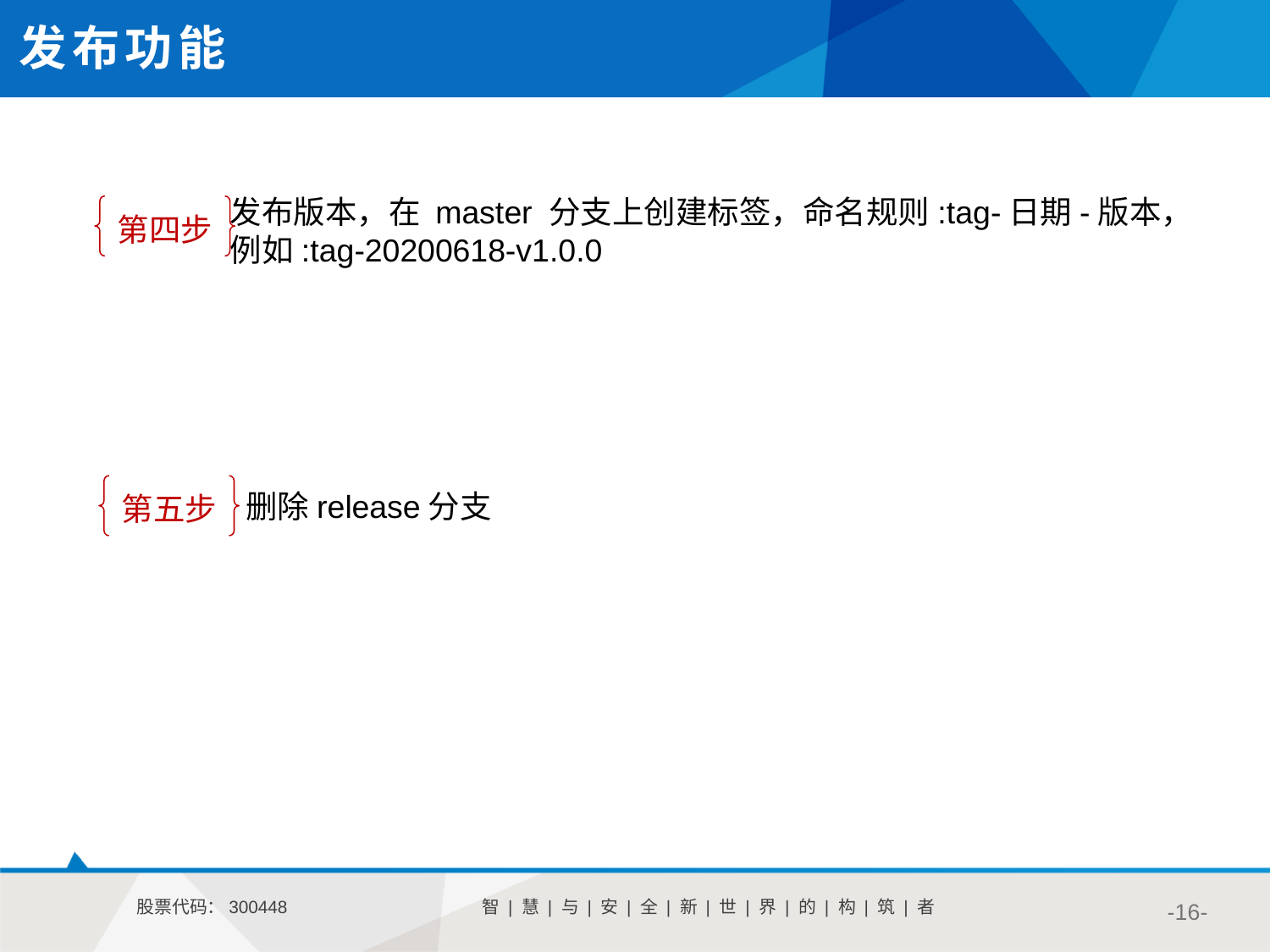

发布功能
发布版本，在 master 分支上创建标签，命名规则:tag-日期-版本，
例如:tag-20200618-v1.0.0
第四步
第五步
删除release分支